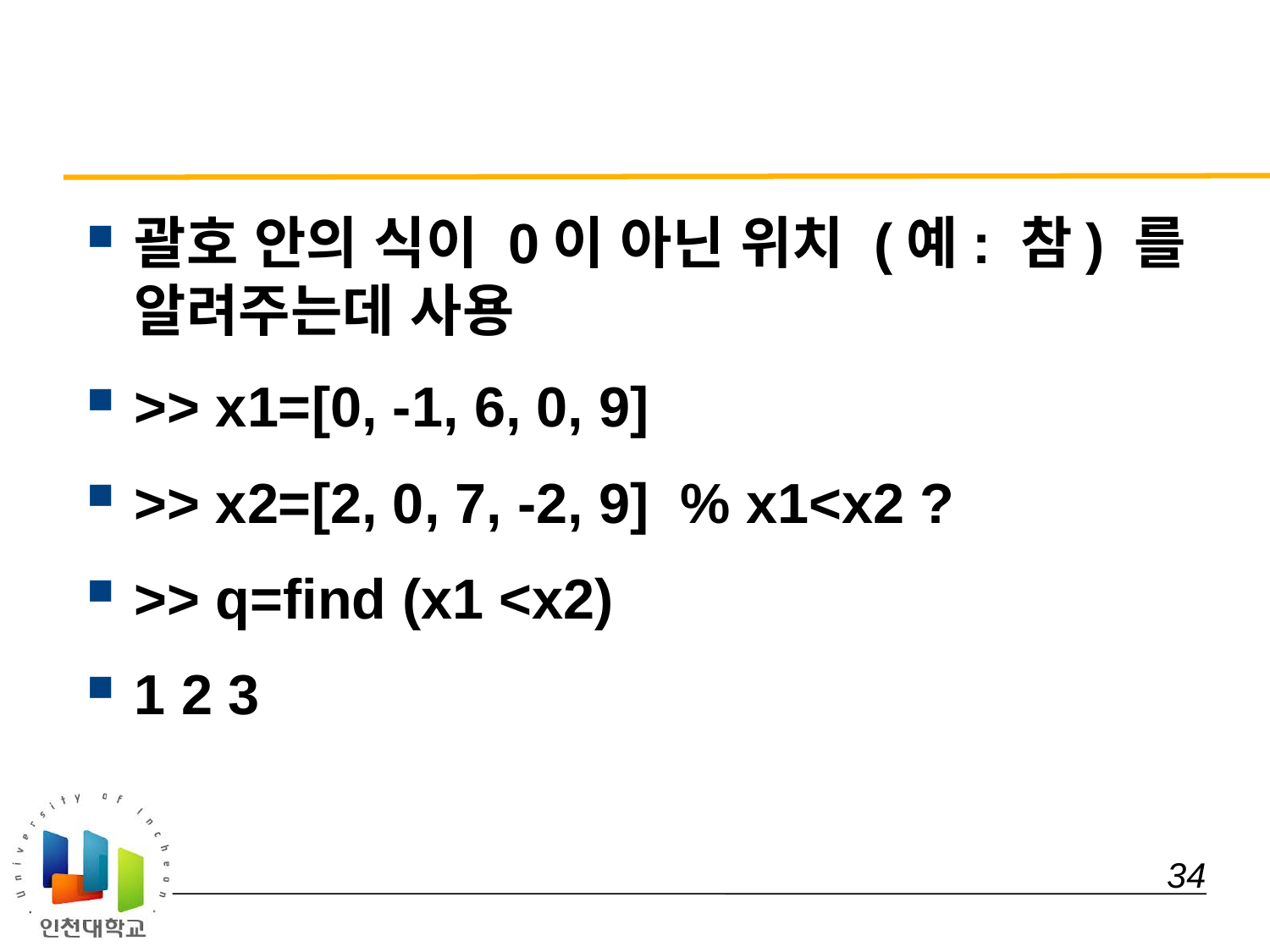

#
괄호 안의 식이 0이 아닌 위치 (예: 참) 를 알려주는데 사용
>> x1=[0, -1, 6, 0, 9]
>> x2=[2, 0, 7, -2, 9]  % x1<x2 ?
>> q=find (x1 <x2)
1 2 3

 34